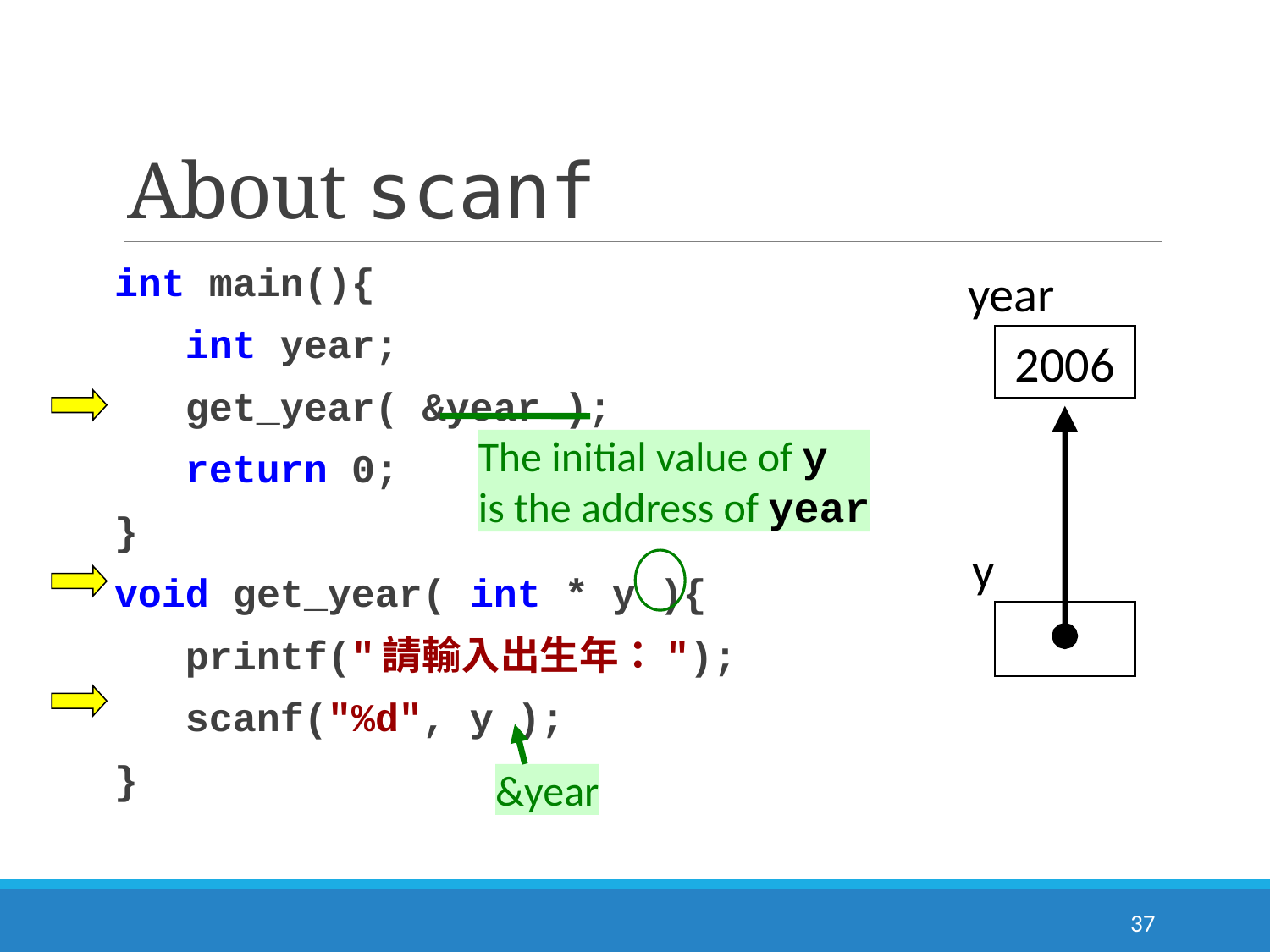

# About scanf
year
int main(){
   int year;
   get_year( &year );
   return 0;
}
void get_year( int * y ){
   printf("請輸入出生年：");
   scanf("%d", y );
}
怪
2006

The initial value of y
is the address of year
y

&year
37